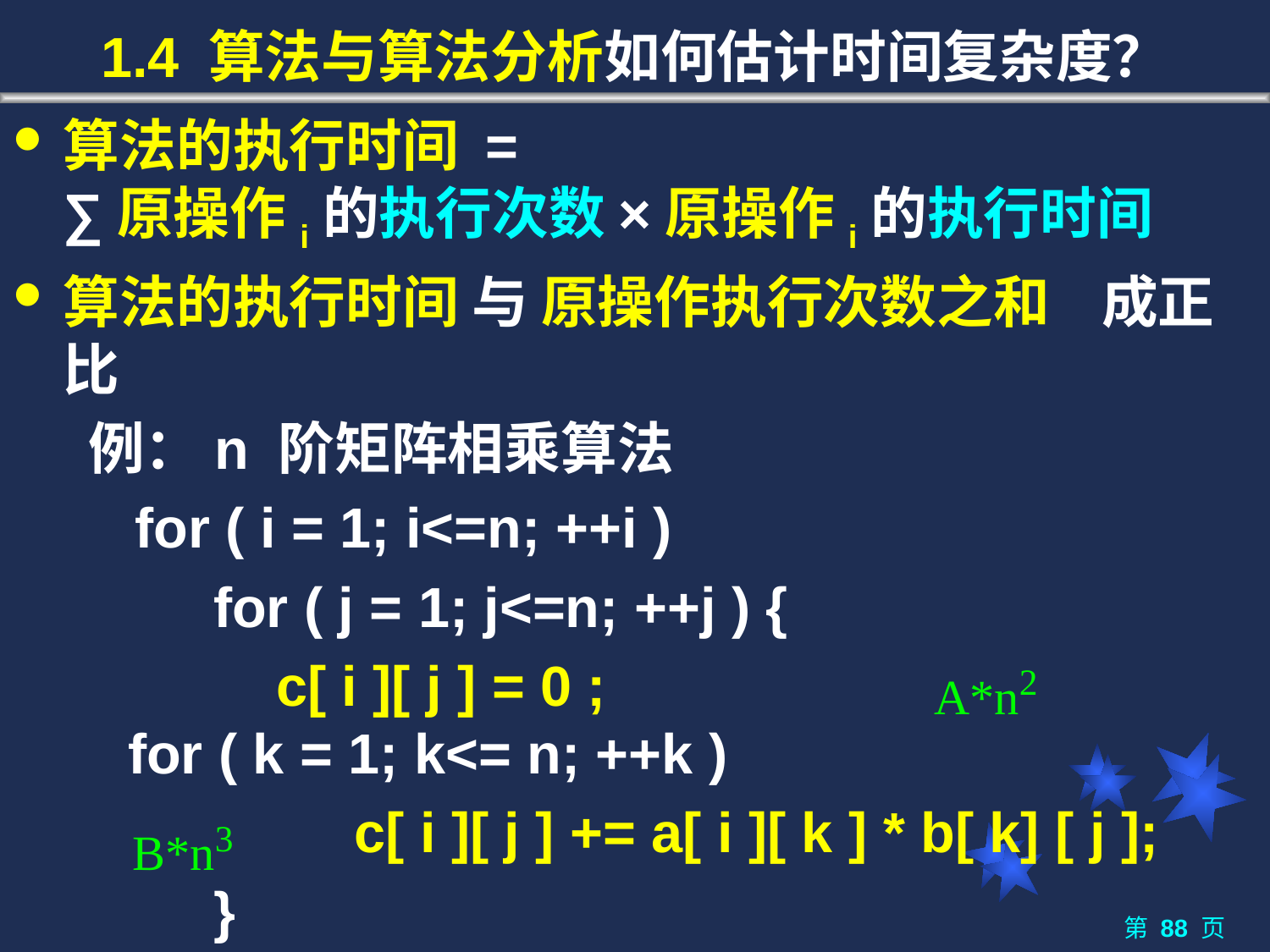

# 1.4 算法与算法分析如何估计时间复杂度？
算法的执行时间 =
∑原操作i的执行次数×原操作i的执行时间
算法的执行时间 与 原操作执行次数之和    成正比
例：n 阶矩阵相乘算法
   for ( i = 1; i<=n; ++i )
        for ( j = 1; j<=n; ++j ) {
            c[ i ][ j ] = 0 ;				            for ( k = 1; k<= n; ++k )
                 c[ i ][ j ] += a[ i ][ k ] * b[ k] [ j ];
        }
A*n2
B*n3
第 88 页